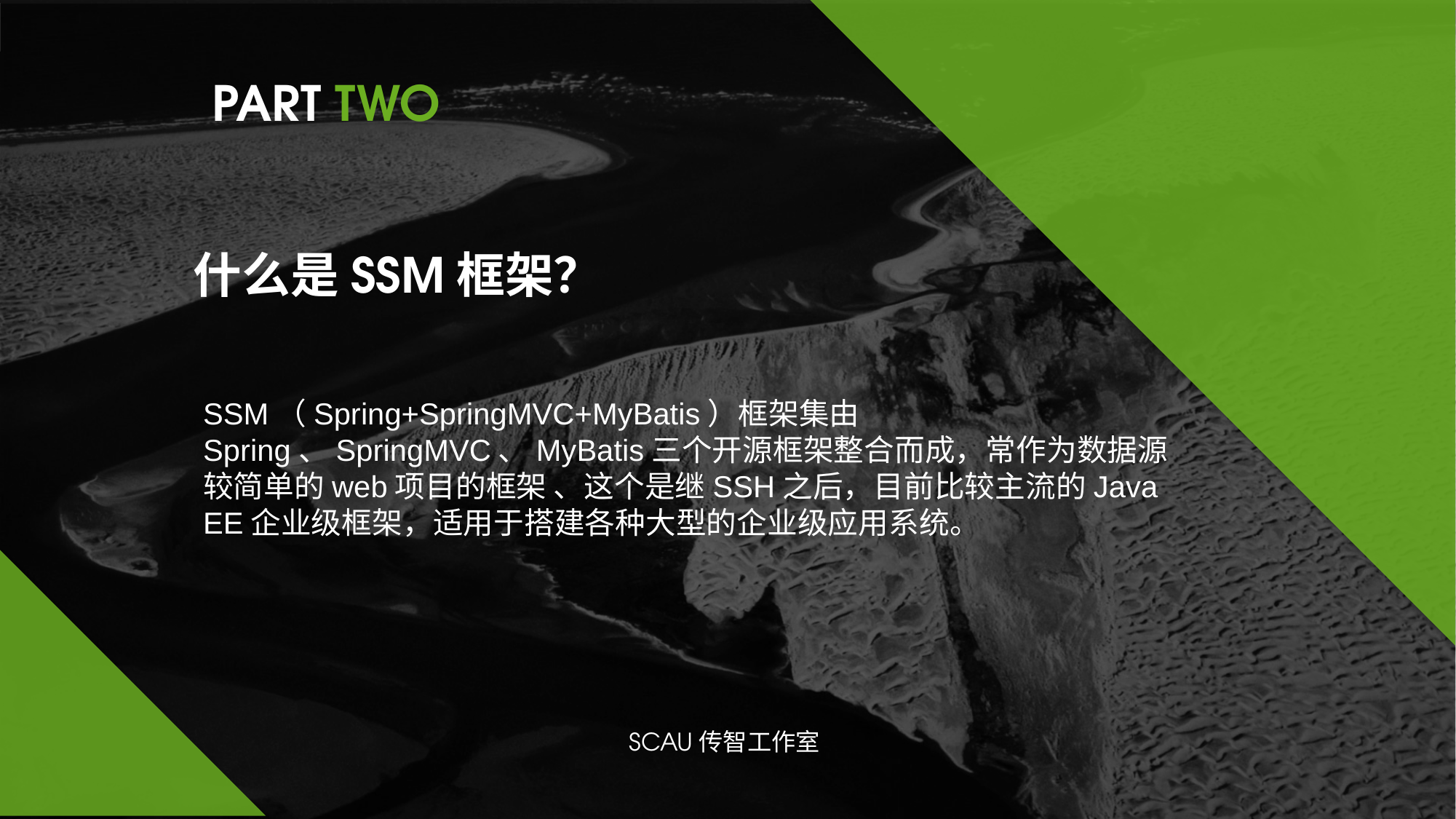

PART TWO
什么是SSM框架？
SSM（Spring+SpringMVC+MyBatis）框架集由Spring、SpringMVC、MyBatis三个开源框架整合而成，常作为数据源较简单的web项目的框架 、这个是继SSH之后，目前比较主流的Java EE企业级框架，适用于搭建各种大型的企业级应用系统。

SCAU传智工作室